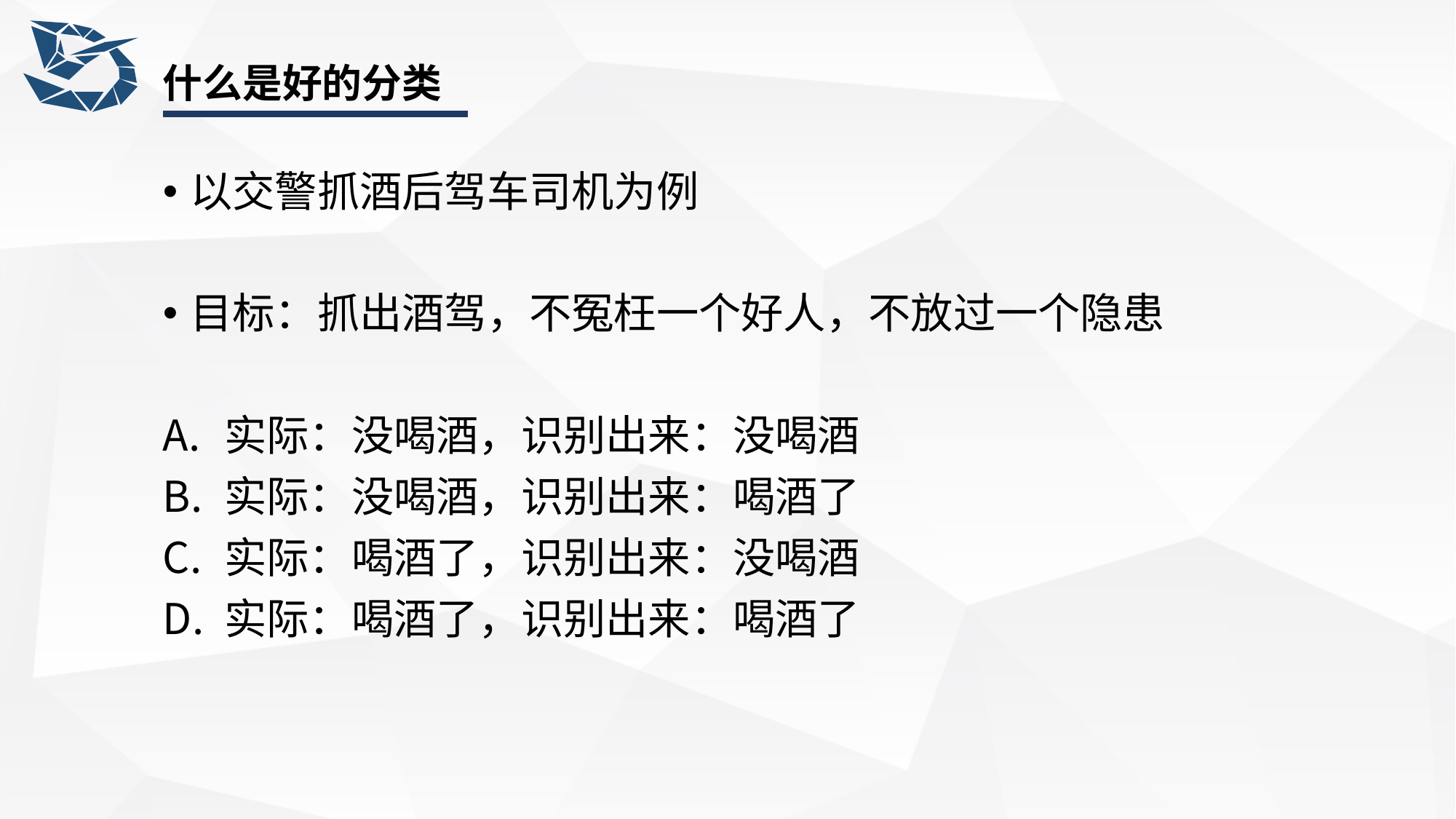

# 什么是好的分类
以交警抓酒后驾车司机为例

目标：抓出酒驾，不冤枉一个好人，不放过一个隐患

实际：没喝酒，识别出来：没喝酒
实际：没喝酒，识别出来：喝酒了
实际：喝酒了，识别出来：没喝酒
实际：喝酒了，识别出来：喝酒了